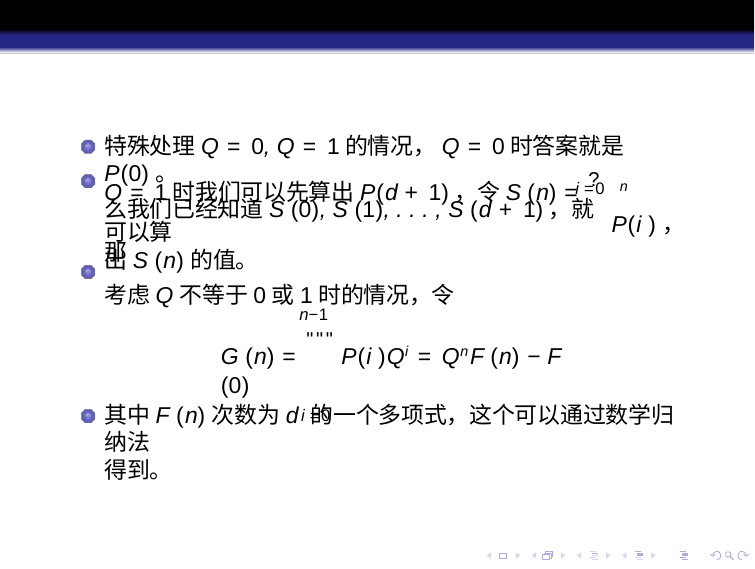

特殊处理Q = 0, Q = 1的情况，Q = 0时答案就是P(0)。
Q = 1时我们可以先算出P(d + 1)，令S (n) = ?n	P(i )，那
i =0
么我们已经知道S (0), S (1), . . . , S (d + 1)，就可以算
出S (n)的值。
考虑Q不等于0或1时的情况，令
n−1
G (n) = """ P(i )Qi  = QnF (n) − F (0)
i =0
其中F (n)次数为d 的一个多项式，这个可以通过数学归纳法
得到。